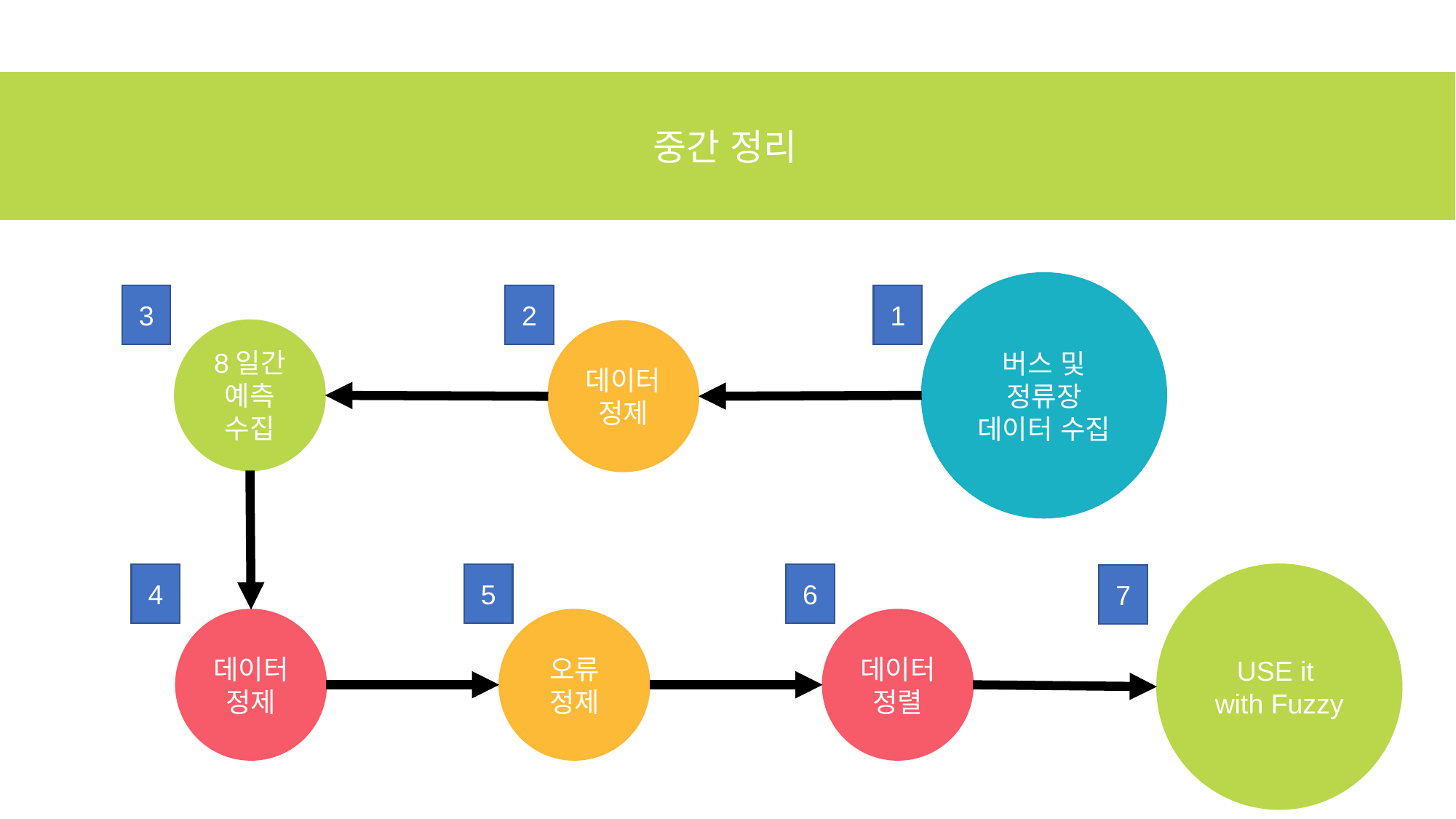

중간 정리
버스 및 정류장 데이터 수집
3
2
1
8일간
예측 수집
데이터
정제
4
5
6
USE it
with Fuzzy
7
데이터 정제
오류 정제
데이터 정렬